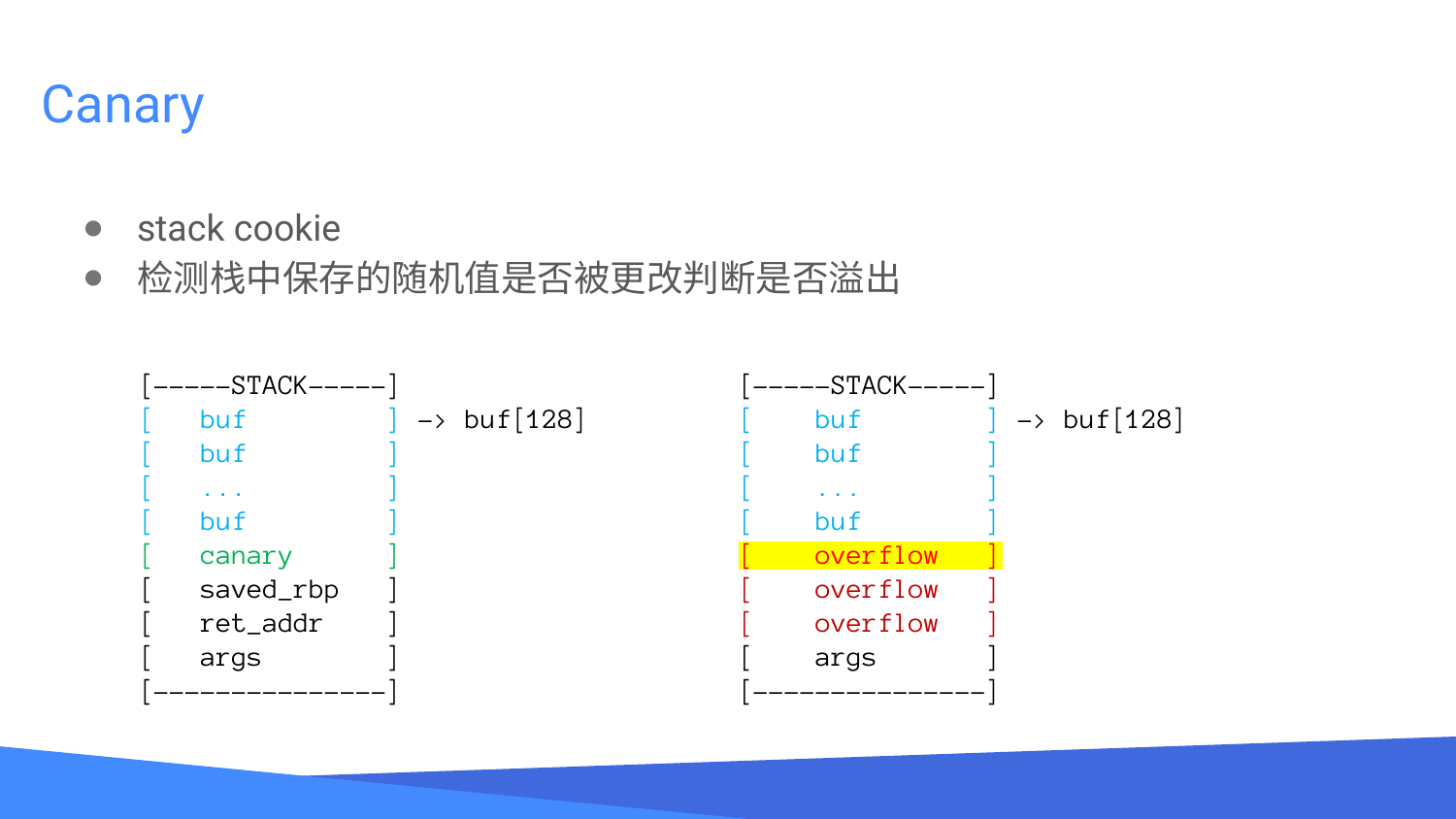

# Canary
stack cookie
检测栈中保存的随机值是否被更改判断是否溢出

[-----STACK-----]
[   buf         ] -> buf[128]
[   buf         ]
[   ...         ]
[   buf         ]
[   canary      ]
[   saved_rbp   ]
[   ret_addr    ]
[   args        ]
[---------------]
[-----STACK-----]
[    buf        ] -> buf[128]
[    buf        ]
[    ...        ]
[    buf        ]
[    overflow   ]
[    overflow   ]
[    overflow   ]
[    args       ]
[---------------]